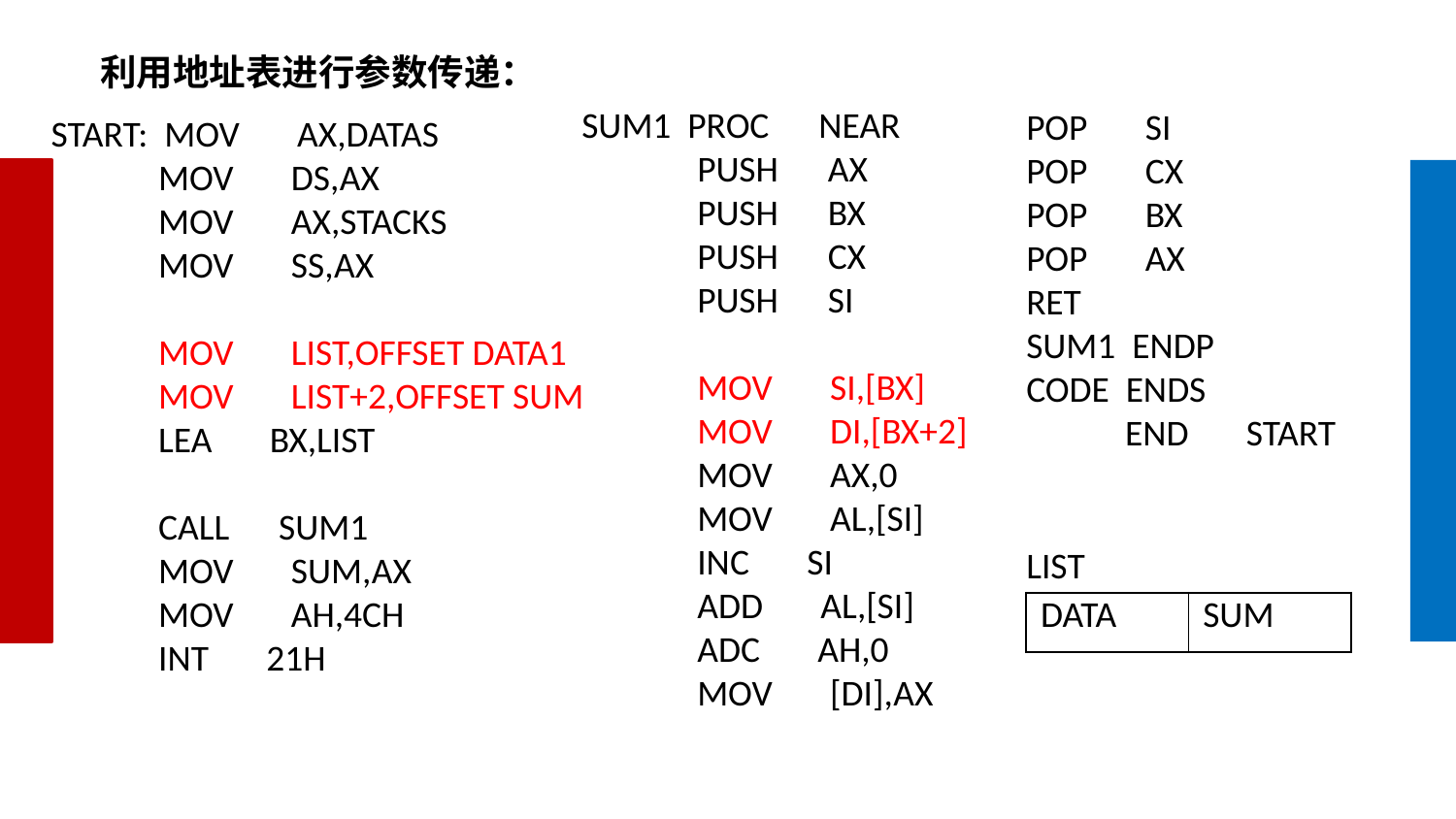

利用地址表进行参数传递：
SUM1  PROC      NEAR
              PUSH      AX
              PUSH      BX
              PUSH      CX
              PUSH      SI

              MOV       SI,[BX]
              MOV       DI,[BX+2]
              MOV       AX,0
              MOV       AL,[SI]
              INC       SI
              ADD       AL,[SI]
              ADC       AH,0
              MOV       [DI],AX
POP       SI
POP       CX
POP       BX
POP       AX
RET
SUM1  ENDP
CODE  ENDS
            END       START
 START:  MOV       AX,DATAS
              MOV       DS,AX
              MOV       AX,STACKS
              MOV       SS,AX

              MOV       LIST,OFFSET DATA1
              MOV       LIST+2,OFFSET SUM
              LEA       BX,LIST

              CALL      SUM1
              MOV       SUM,AX
              MOV       AH,4CH
              INT       21H
LIST
| DATA | SUM |
| --- | --- |